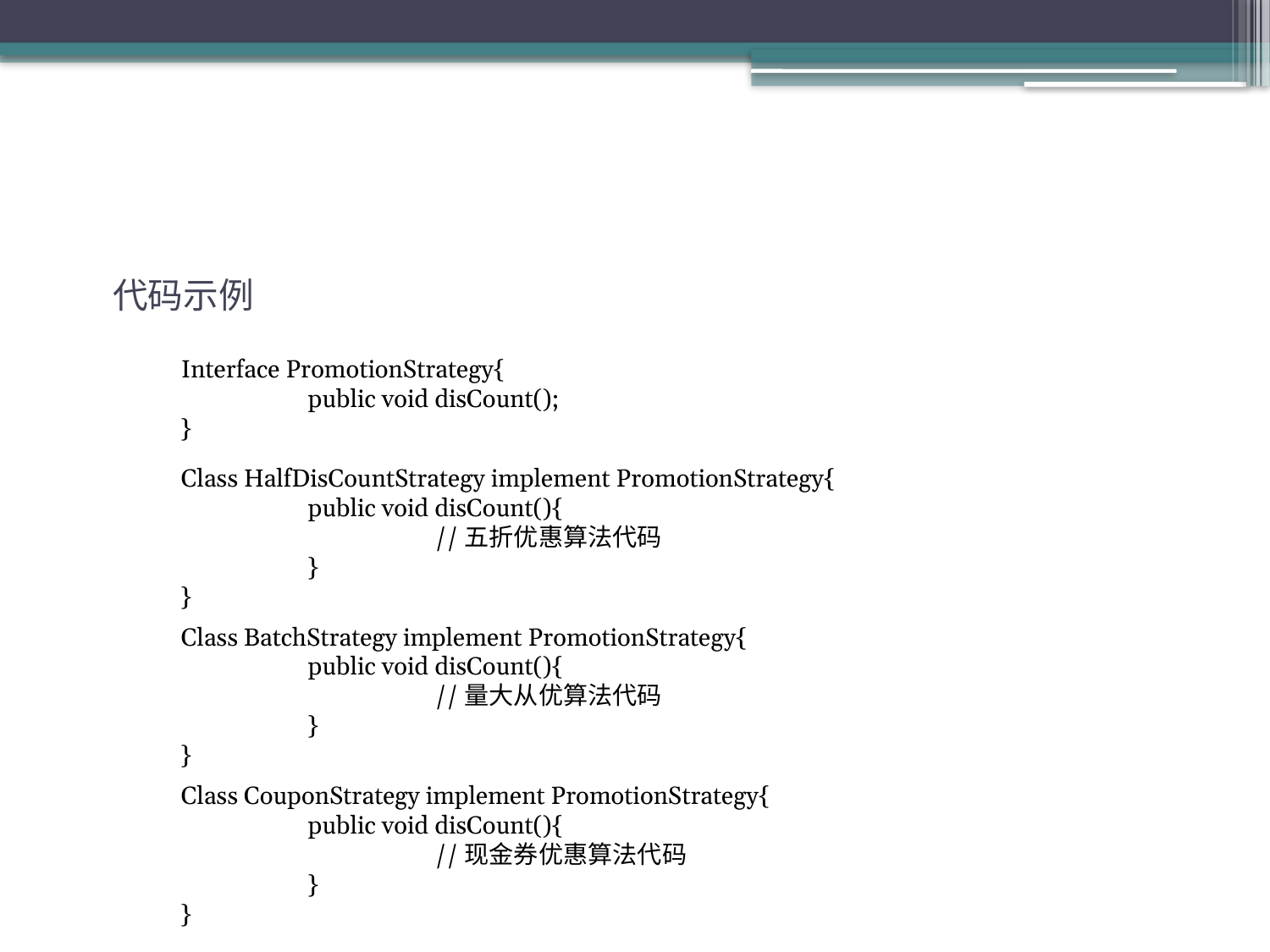

代码示例
Interface PromotionStrategy{
	public void disCount();
}
Class HalfDisCountStrategy implement PromotionStrategy{
	public void disCount(){
		//五折优惠算法代码
	}
}
Class BatchStrategy implement PromotionStrategy{
	public void disCount(){
		//量大从优算法代码
	}
}
Class CouponStrategy implement PromotionStrategy{
	public void disCount(){
		//现金券优惠算法代码
	}
}